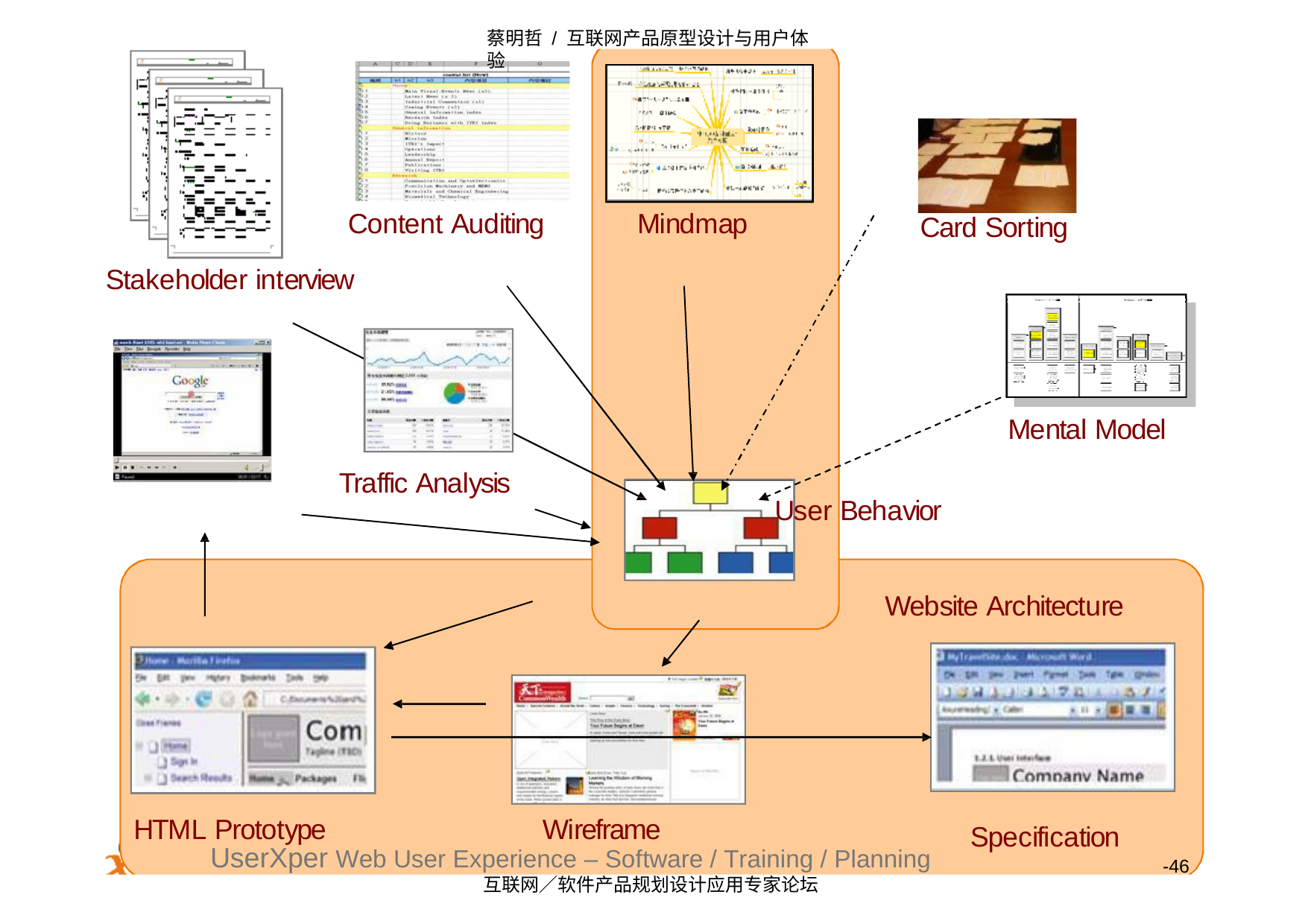

蔡明哲 / 互联网产品原型设计与用户体验

Content Auditing Stakeholder interview
Mindmap
Card Sorting

Mental Model Traffic Analysis
User Behavior

Website Architecture

HTML Prototype
Wireframe
Specification

UserXper Web User Experience – Software / Training / Planning
互联网／软件产品规划设计应用专家论坛
-46